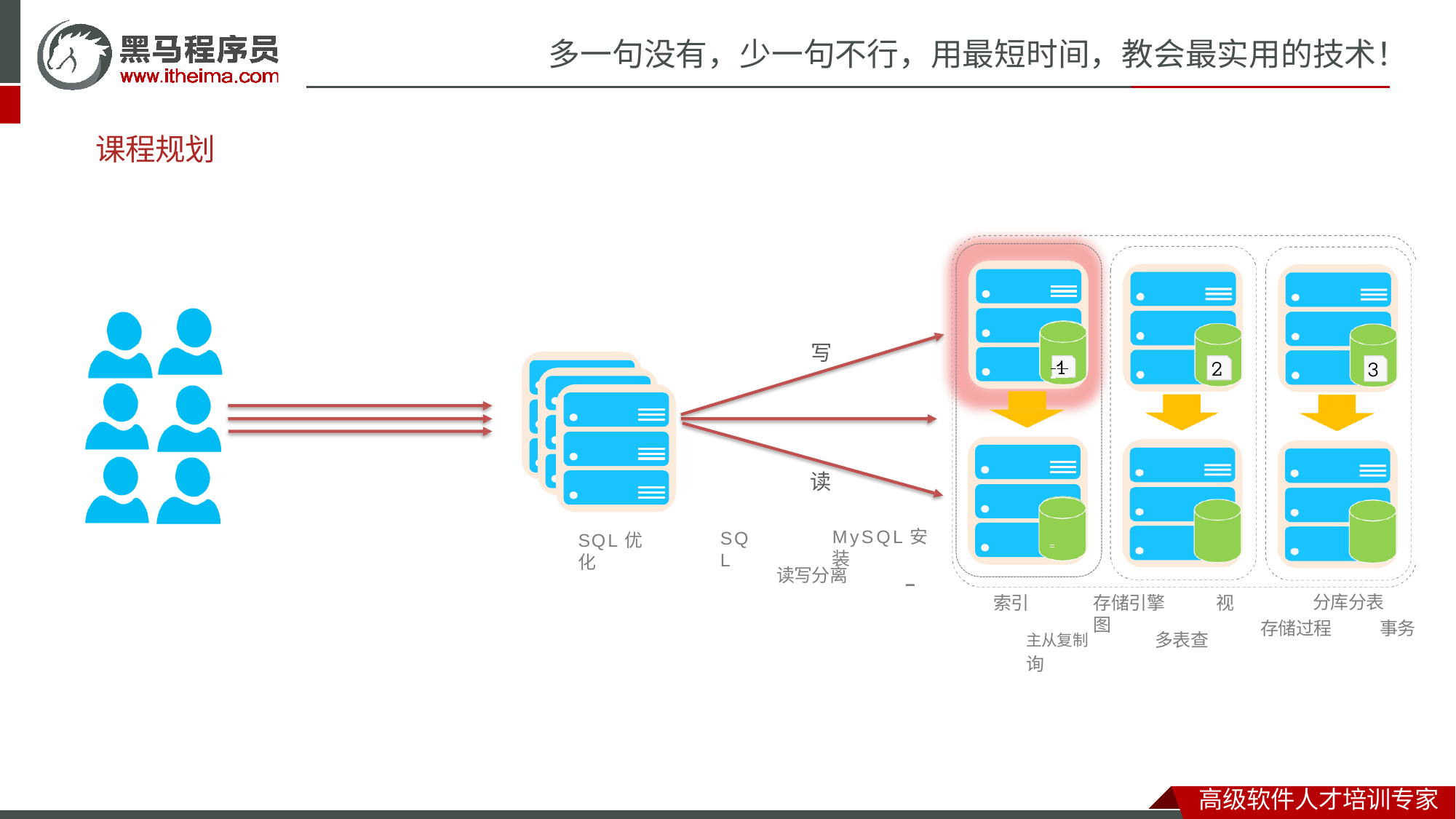

# 多一句没有，少一句不行，用最短时间，教会最实用的技术！

课程规划

写

 1
2
3

读

MySQL安装

SQL
SQL优化

读写分离
......
分库分表
存储引擎	视图
索引
事务
存储过程
主从复制	多表查询
高级软件人才培训专家